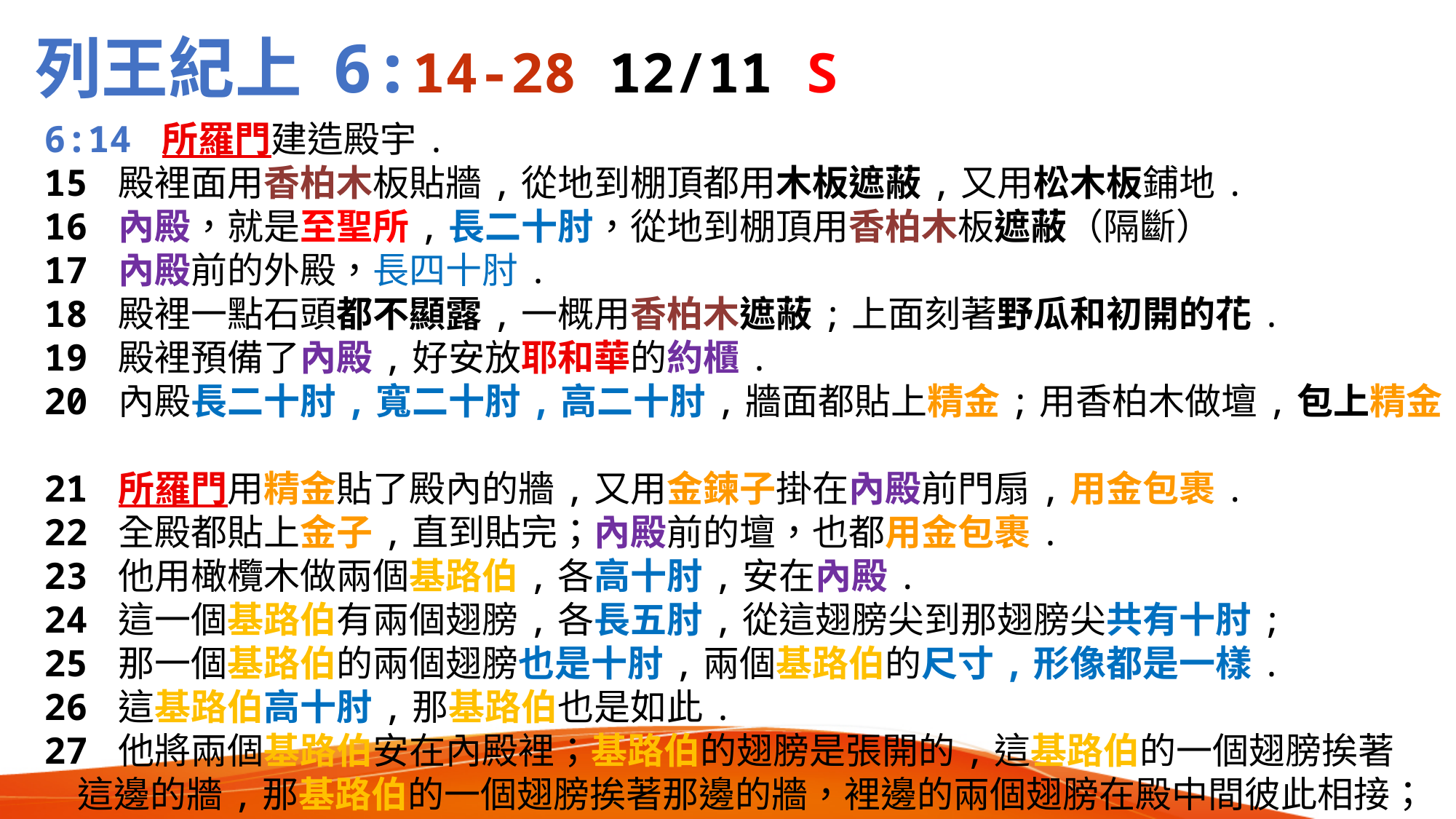

# 列王紀上 6:14-28 12/11 S
6:14 所羅門建造殿宇.
15 殿裡面用香柏木板貼牆,從地到棚頂都用木板遮蔽,又用松木板鋪地.
16 內殿，就是至聖所,長二十肘，從地到棚頂用香柏木板遮蔽（隔斷）
17 內殿前的外殿，長四十肘.
18 殿裡一點石頭都不顯露,一概用香柏木遮蔽;上面刻著野瓜和初開的花.
19 殿裡預備了內殿,好安放耶和華的約櫃.
20 內殿長二十肘,寬二十肘,高二十肘,牆面都貼上精金;用香柏木做壇,包上精金.
21 所羅門用精金貼了殿內的牆,又用金鍊子掛在內殿前門扇,用金包裹.
22 全殿都貼上金子,直到貼完；內殿前的壇，也都用金包裹.
23 他用橄欖木做兩個基路伯,各高十肘,安在內殿.
24 這一個基路伯有兩個翅膀,各長五肘,從這翅膀尖到那翅膀尖共有十肘;
25 那一個基路伯的兩個翅膀也是十肘,兩個基路伯的尺寸,形像都是一樣.
26 這基路伯高十肘,那基路伯也是如此.
27 他將兩個基路伯安在內殿裡；基路伯的翅膀是張開的,這基路伯的一個翅膀挨著
   這邊的牆,那基路伯的一個翅膀挨著那邊的牆，裡邊的兩個翅膀在殿中間彼此相接；
6:28 又用金子包裹二基路伯。